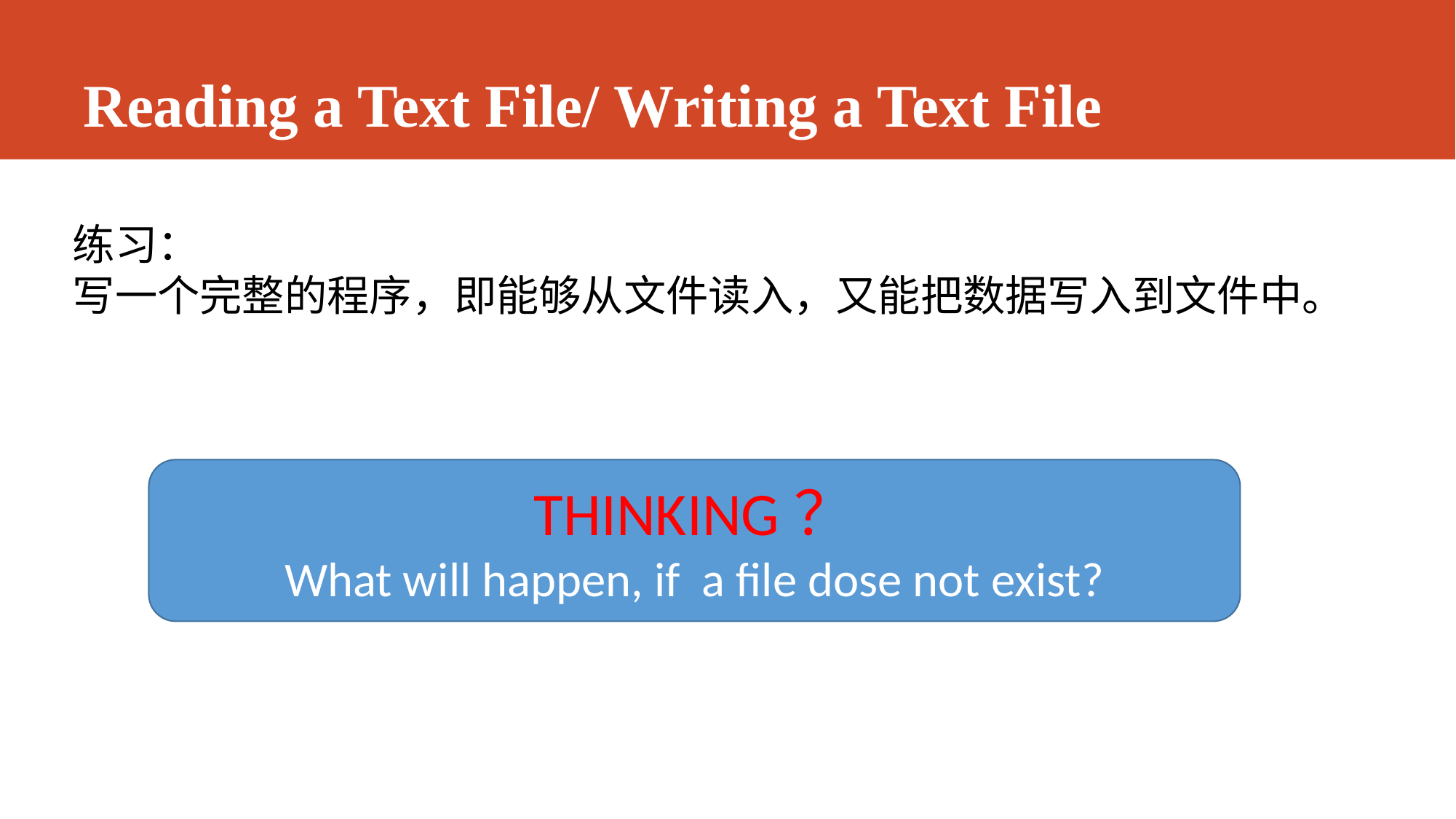

# Reading a Text File/ Writing a Text File
练习：
写一个完整的程序，即能够从文件读入，又能把数据写入到文件中。
THINKING？
What will happen, if  a file dose not exist?